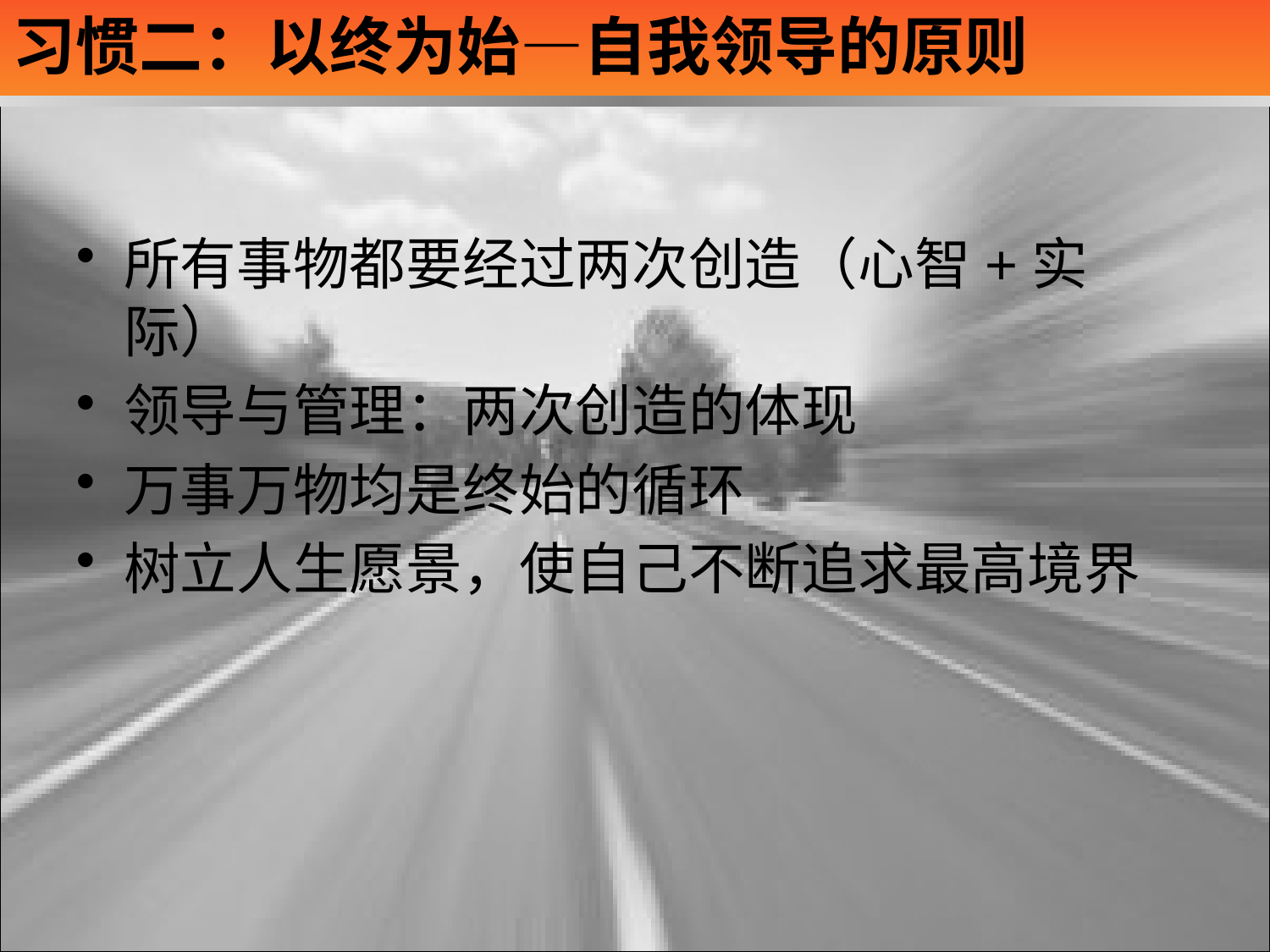

# 习惯二：以终为始—自我领导的原则
所有事物都要经过两次创造（心智+实际）
领导与管理：两次创造的体现
万事万物均是终始的循环
树立人生愿景，使自己不断追求最高境界